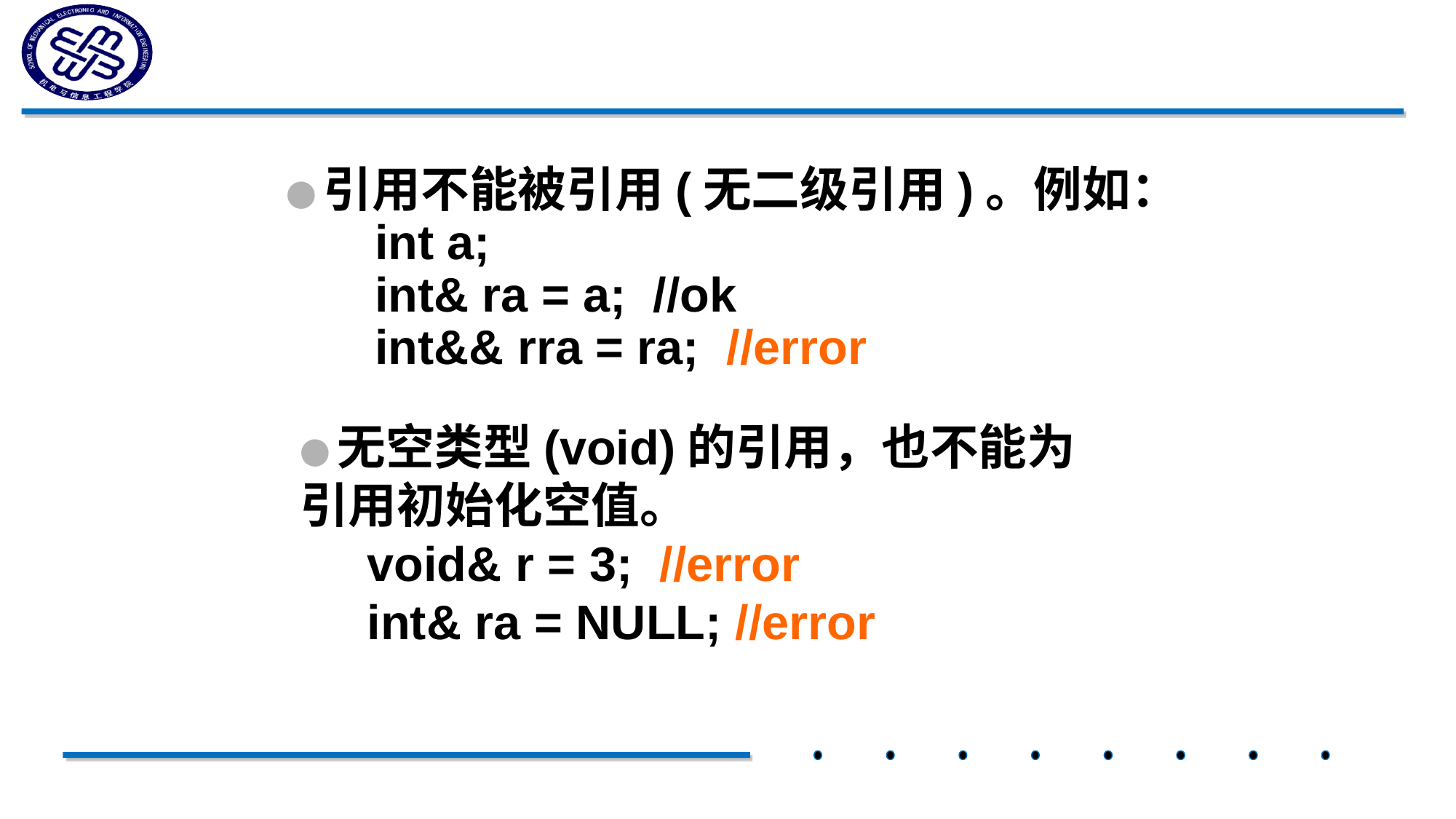

●引用不能被引用(无二级引用)。例如：
	int a;
	int& ra = a;  //ok
	int&& rra = ra;  //error
●无空类型(void)的引用，也不能为引用初始化空值。
     void& r = 3;  //error
     int& ra = NULL; //error